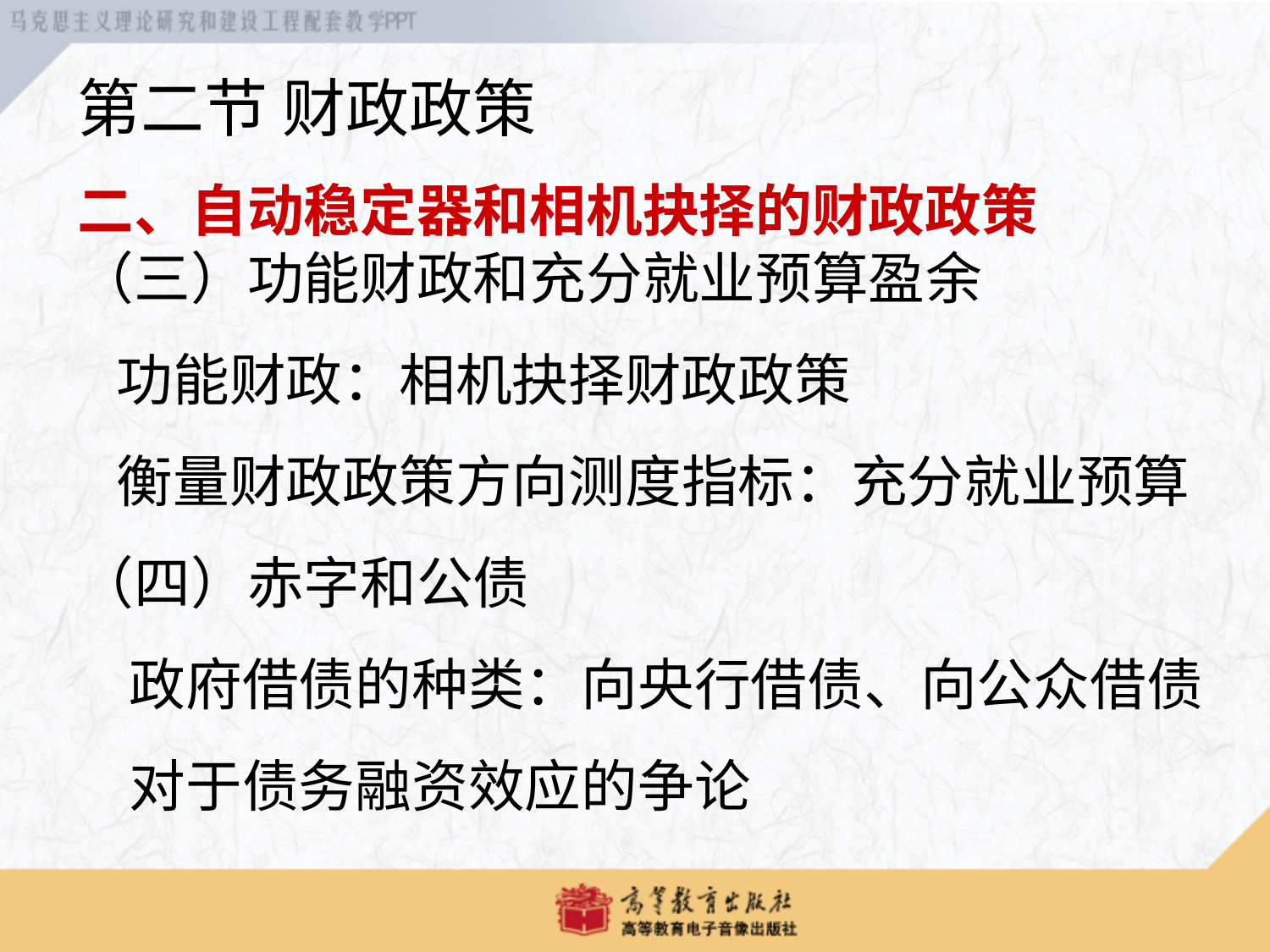

第二节 财政政策
二、自动稳定器和相机抉择的财政政策
（三）功能财政和充分就业预算盈余
  功能财政：相机抉择财政政策
  衡量财政政策方向测度指标：充分就业预算
（四）赤字和公债
   政府借债的种类：向央行借债、向公众借债
   对于债务融资效应的争论